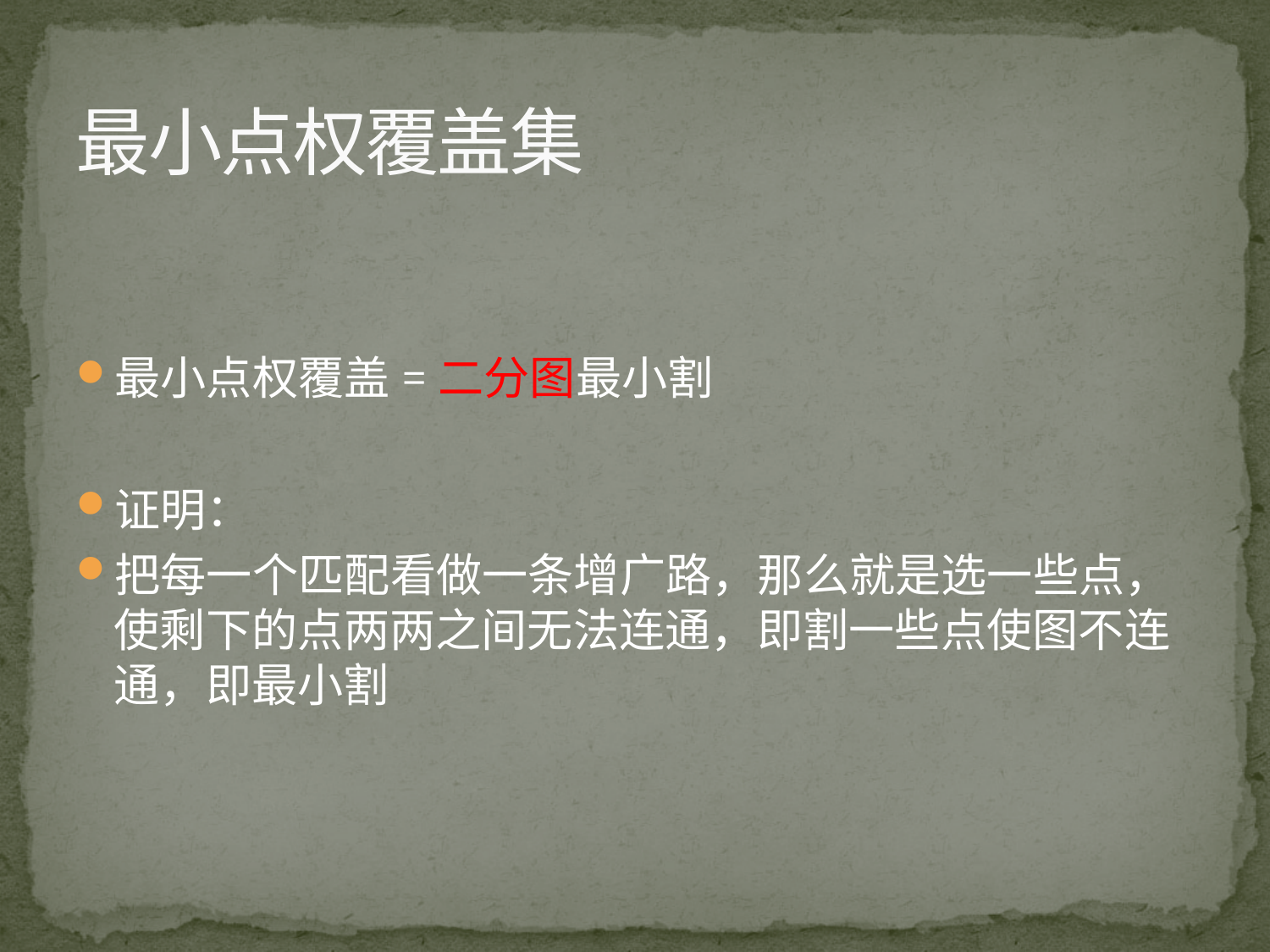

# 最小点权覆盖集

最小点权覆盖=二分图最小割

证明：
把每一个匹配看做一条增广路，那么就是选一些点，使剩下的点两两之间无法连通，即割一些点使图不连通，即最小割